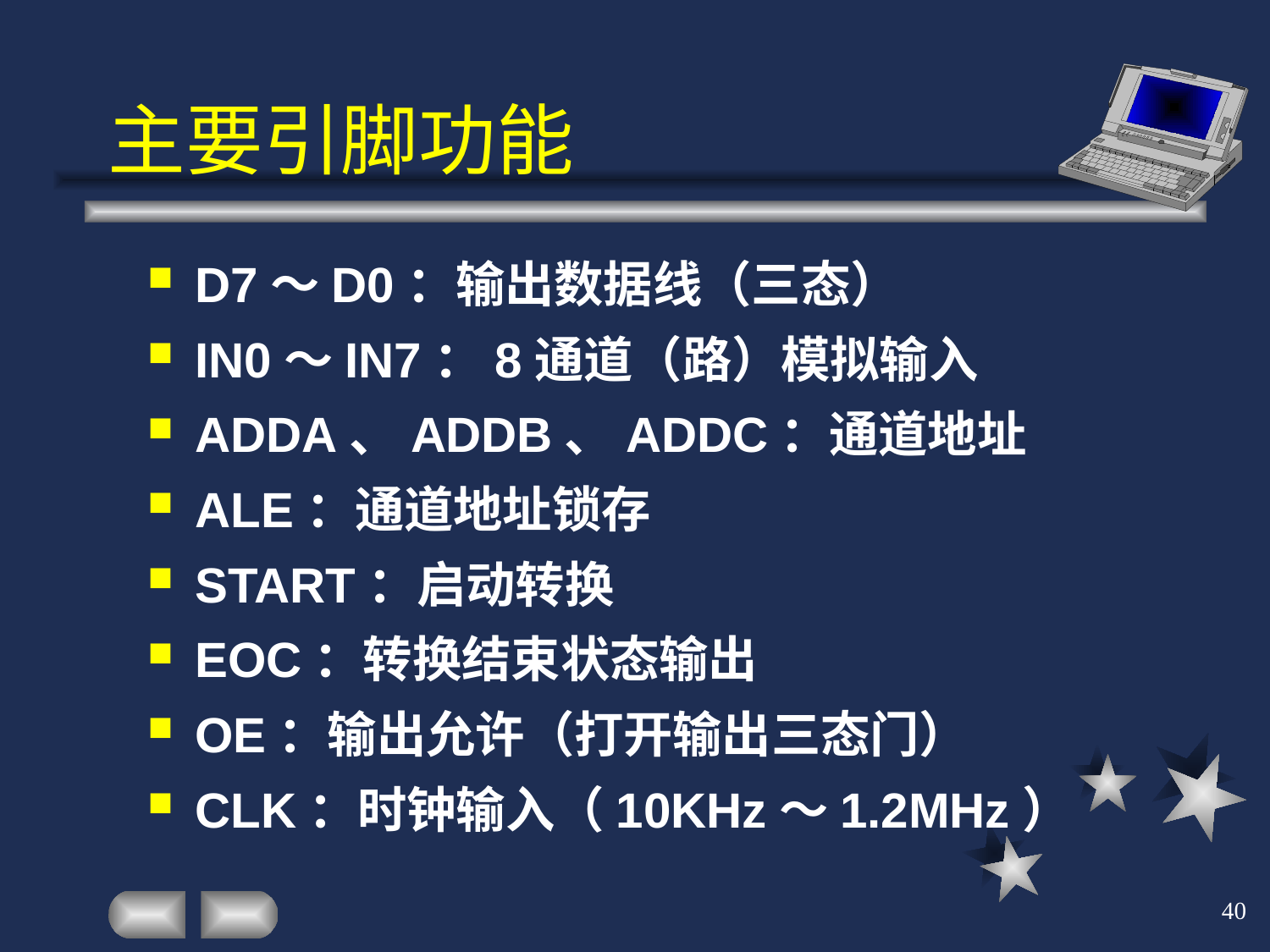

# 主要引脚功能
D7～D0：输出数据线（三态）
IN0～IN7：8通道（路）模拟输入
ADDA、ADDB、ADDC：通道地址
ALE：通道地址锁存
START：启动转换
EOC：转换结束状态输出
OE：输出允许（打开输出三态门）
CLK：时钟输入（10KHz～1.2MHz）
40